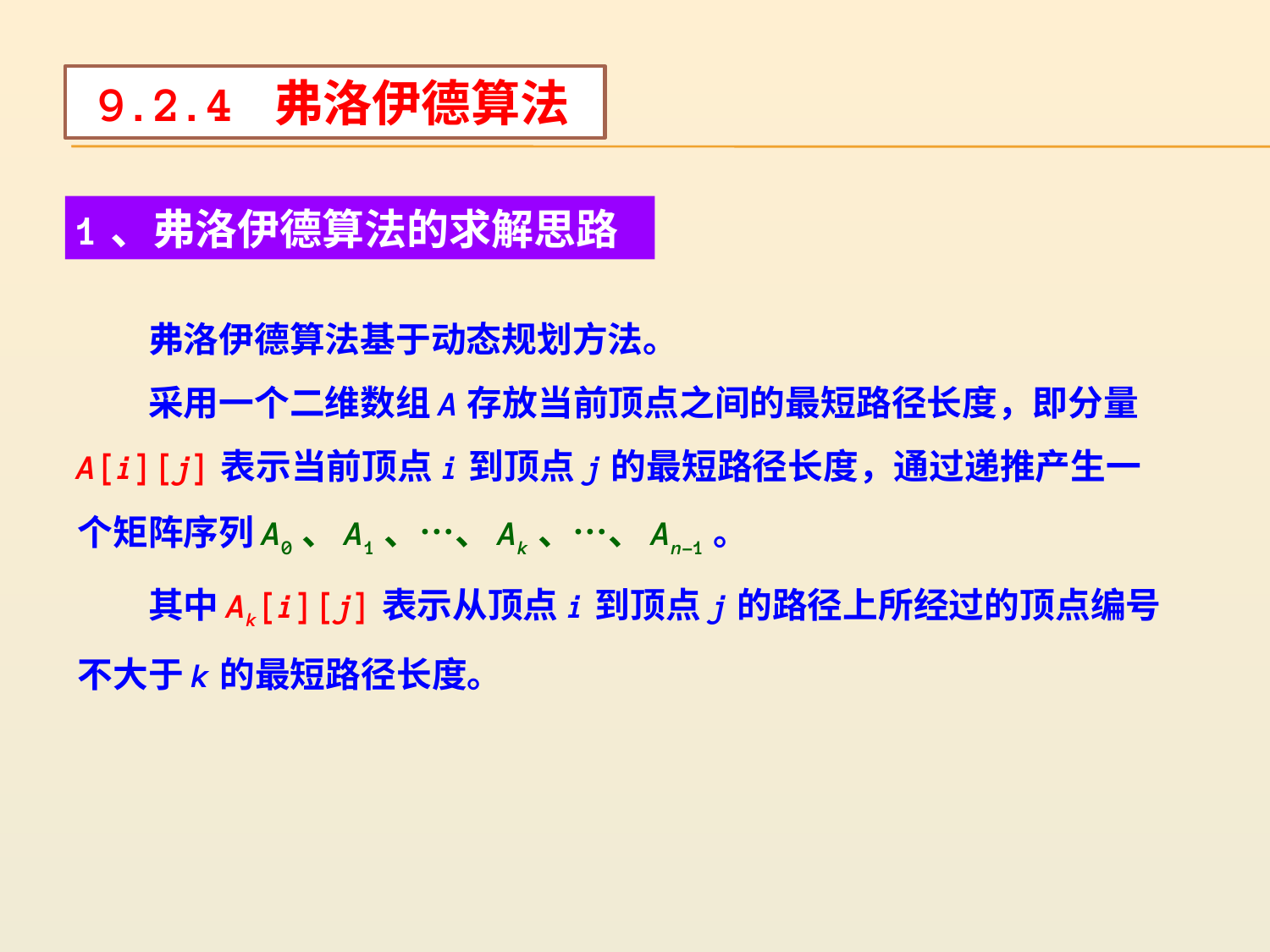

9.2.4 弗洛伊德算法
1、弗洛伊德算法的求解思路
　　弗洛伊德算法基于动态规划方法。
　　采用一个二维数组A存放当前顶点之间的最短路径长度，即分量A[i][j]表示当前顶点i到顶点j的最短路径长度，通过递推产生一个矩阵序列A0、A1、…、Ak、…、An-1。
　　其中Ak[i][j]表示从顶点i到顶点j的路径上所经过的顶点编号不大于k的最短路径长度。